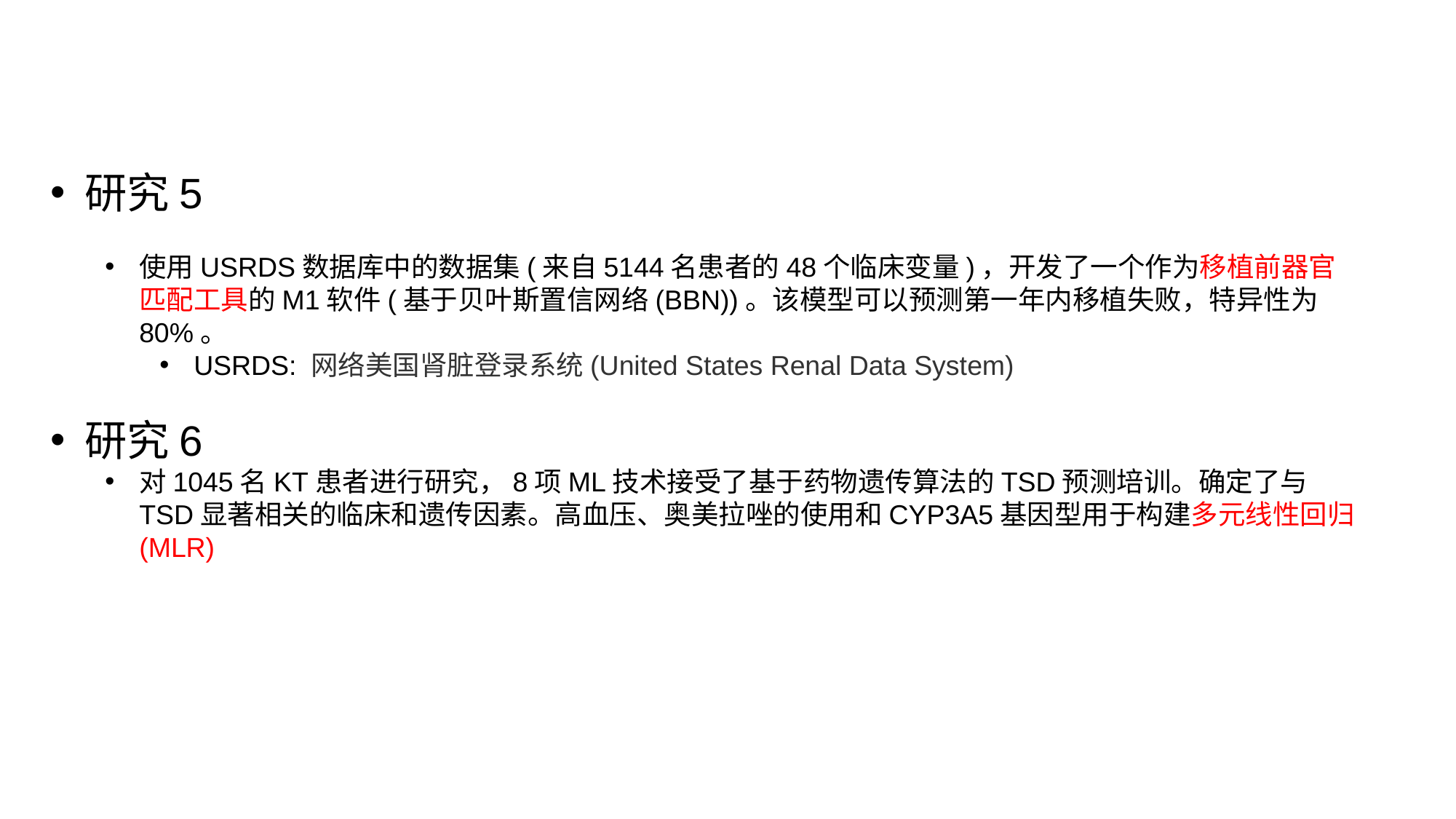

研究5

使用USRDS数据库中的数据集(来自5144名患者的48个临床变量)，开发了一个作为移植前器官匹配工具的M1软件(基于贝叶斯置信网络(BBN))。该模型可以预测第一年内移植失败，特异性为80%。
USRDS: 网络美国肾脏登录系统(United States Renal Data System)

研究6
对1045名KT患者进行研究，8项ML技术接受了基于药物遗传算法的TSD预测培训。确定了与TSD显著相关的临床和遗传因素。高血压、奥美拉唑的使用和CYP3A5基因型用于构建多元线性回归(MLR)